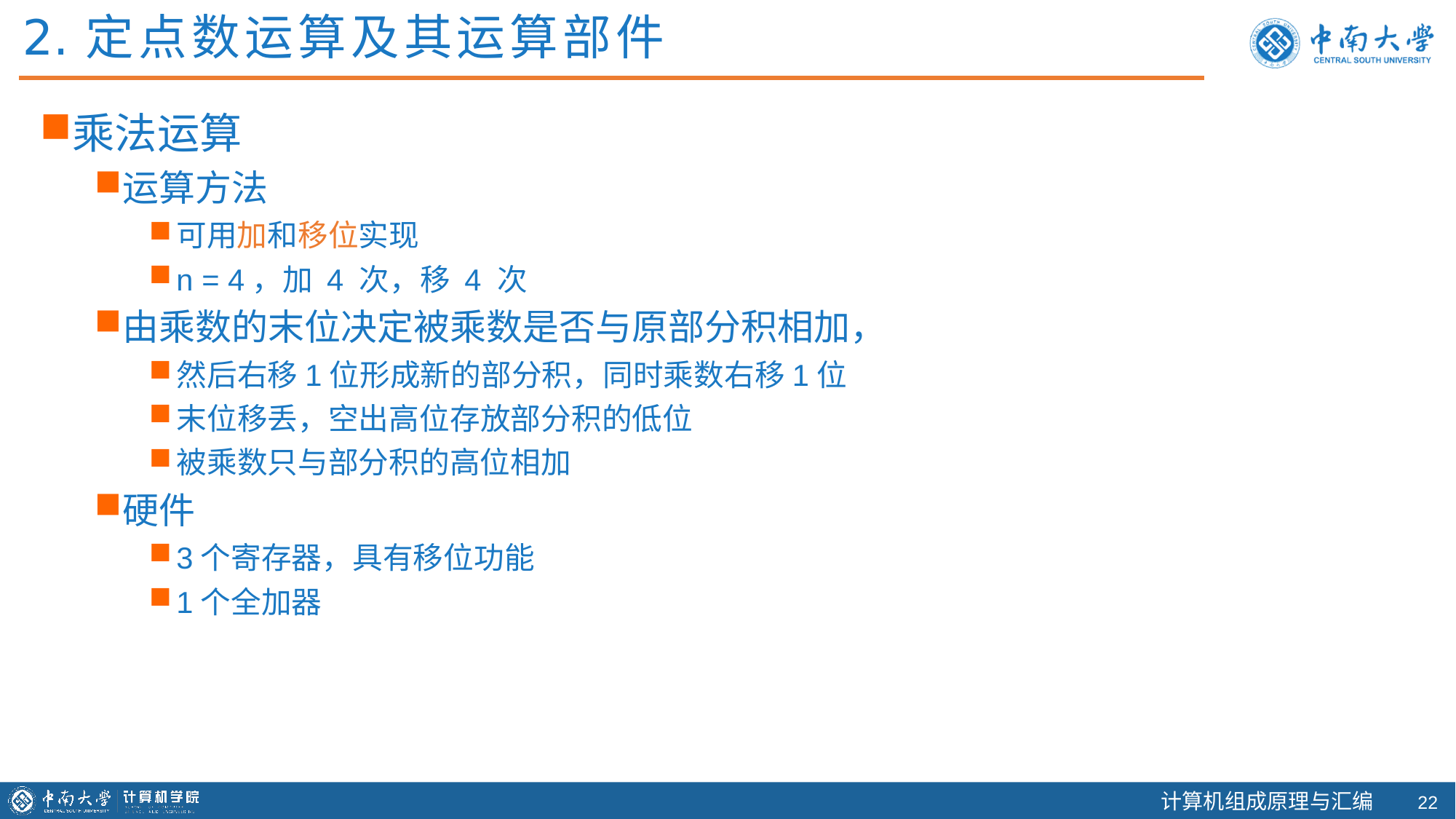

2.定点数运算及其运算部件

乘法运算
运算方法
可用加和移位实现
n = 4，加 4 次，移 4 次
由乘数的末位决定被乘数是否与原部分积相加，
然后右移1位形成新的部分积，同时乘数右移1位
末位移丢，空出高位存放部分积的低位
被乘数只与部分积的高位相加
硬件
3个寄存器，具有移位功能
1个全加器

22